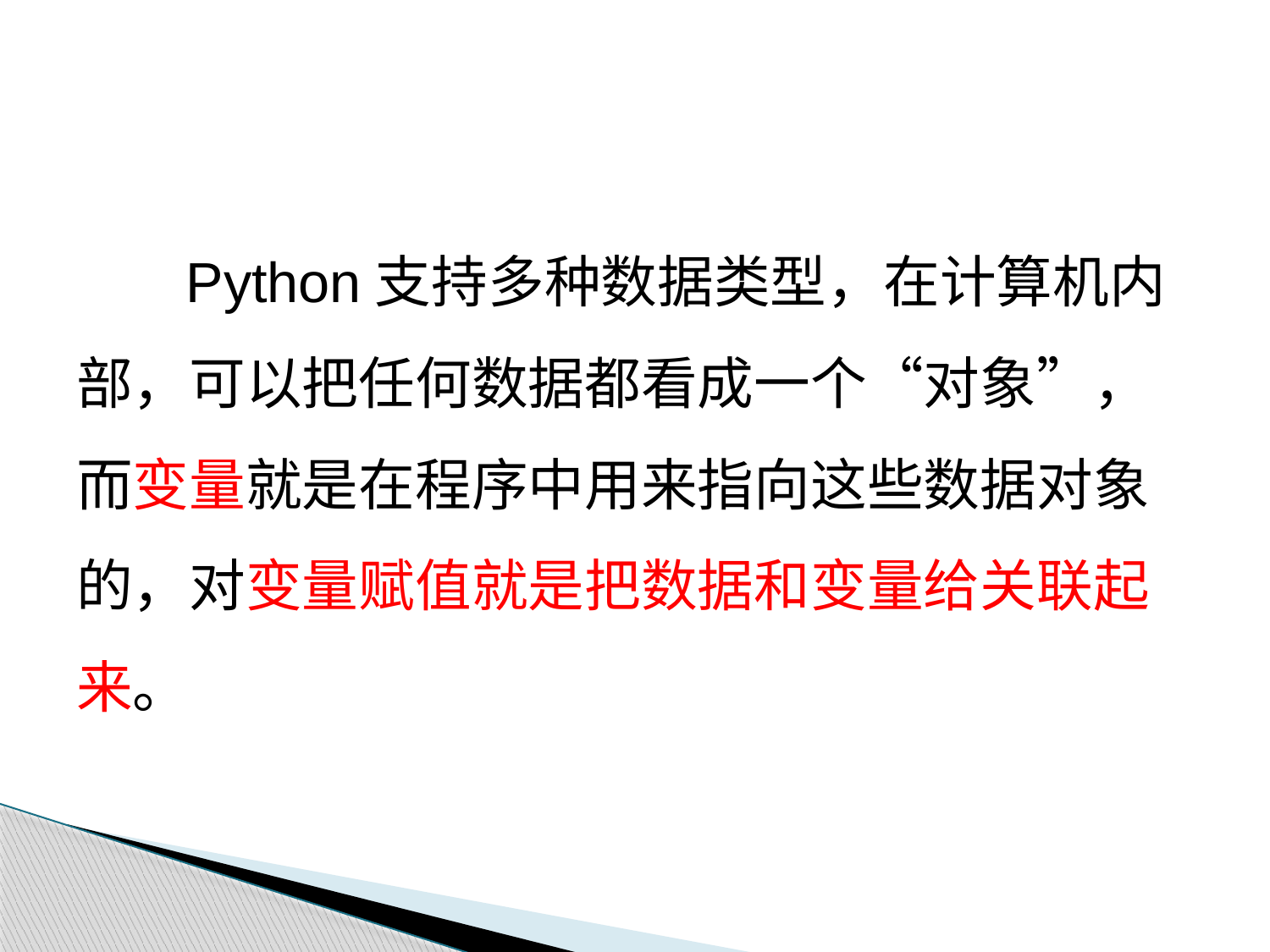

#
       Python支持多种数据类型，在计算机内部，可以把任何数据都看成一个“对象”，而变量就是在程序中用来指向这些数据对象的，对变量赋值就是把数据和变量给关联起来。